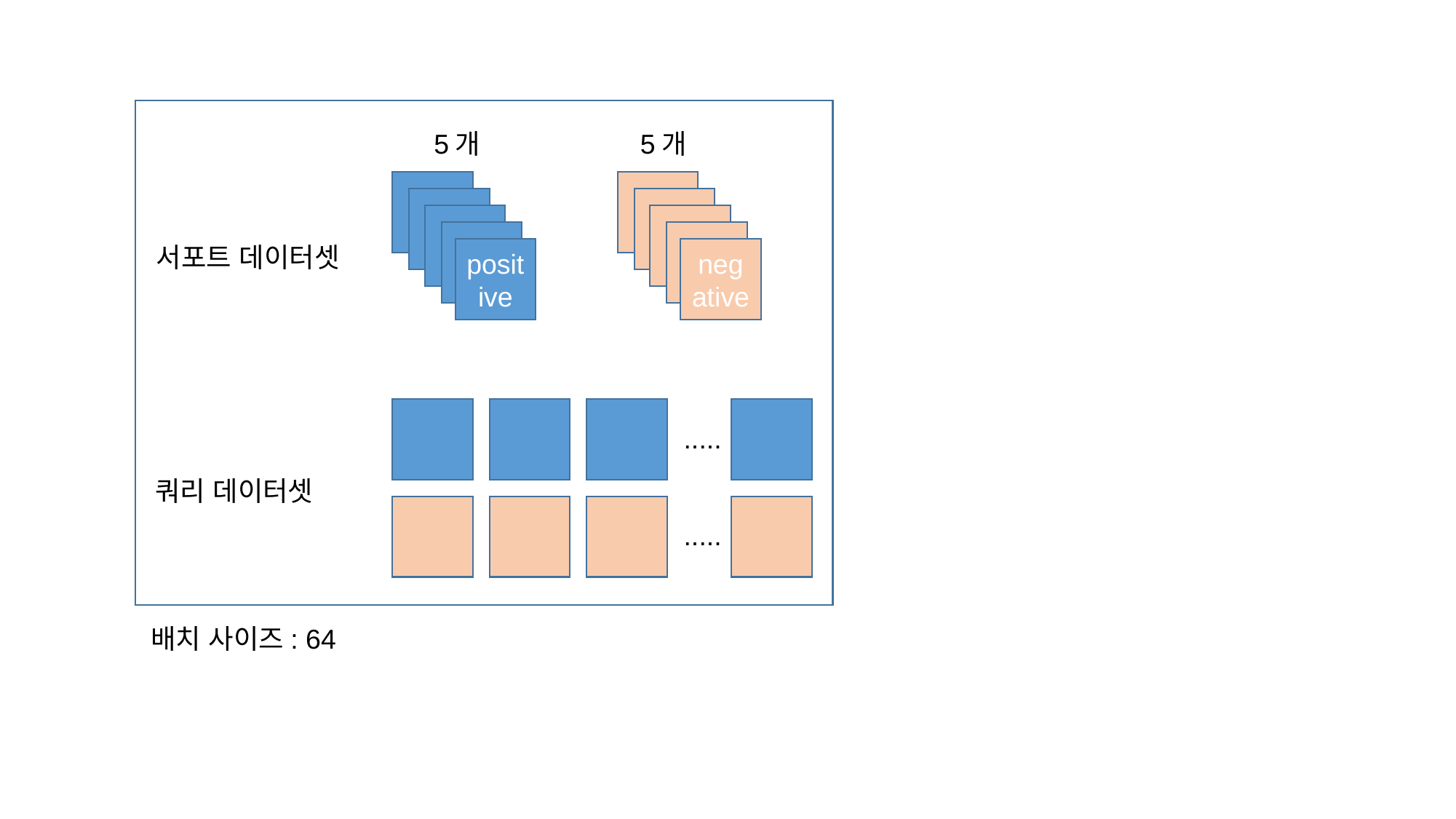

5개
5개

서포트 데이터셋
positive
negative

.....
쿼리 데이터셋

.....
배치 사이즈: 64